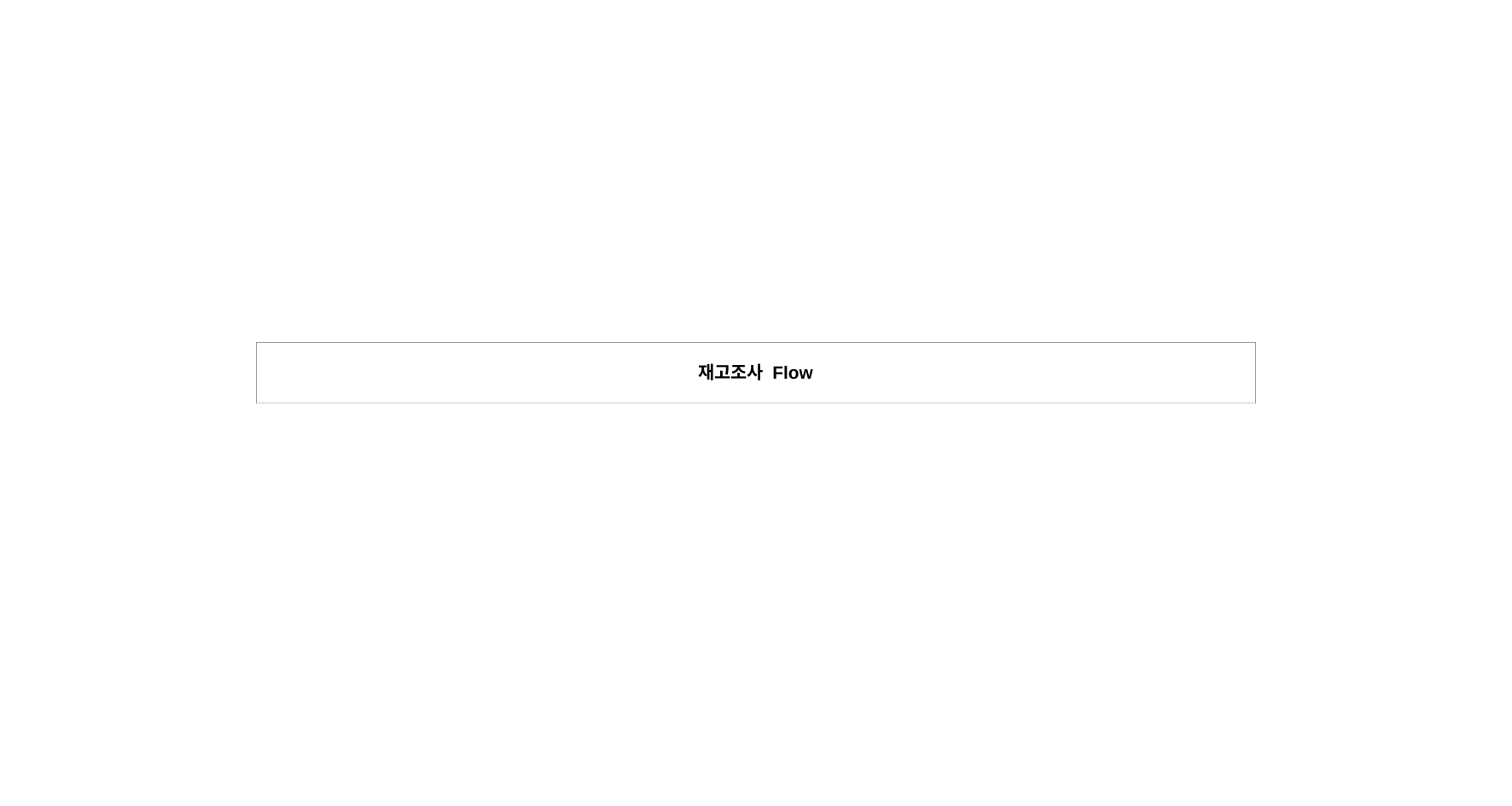

| 재고조사 Flow |
| --- |